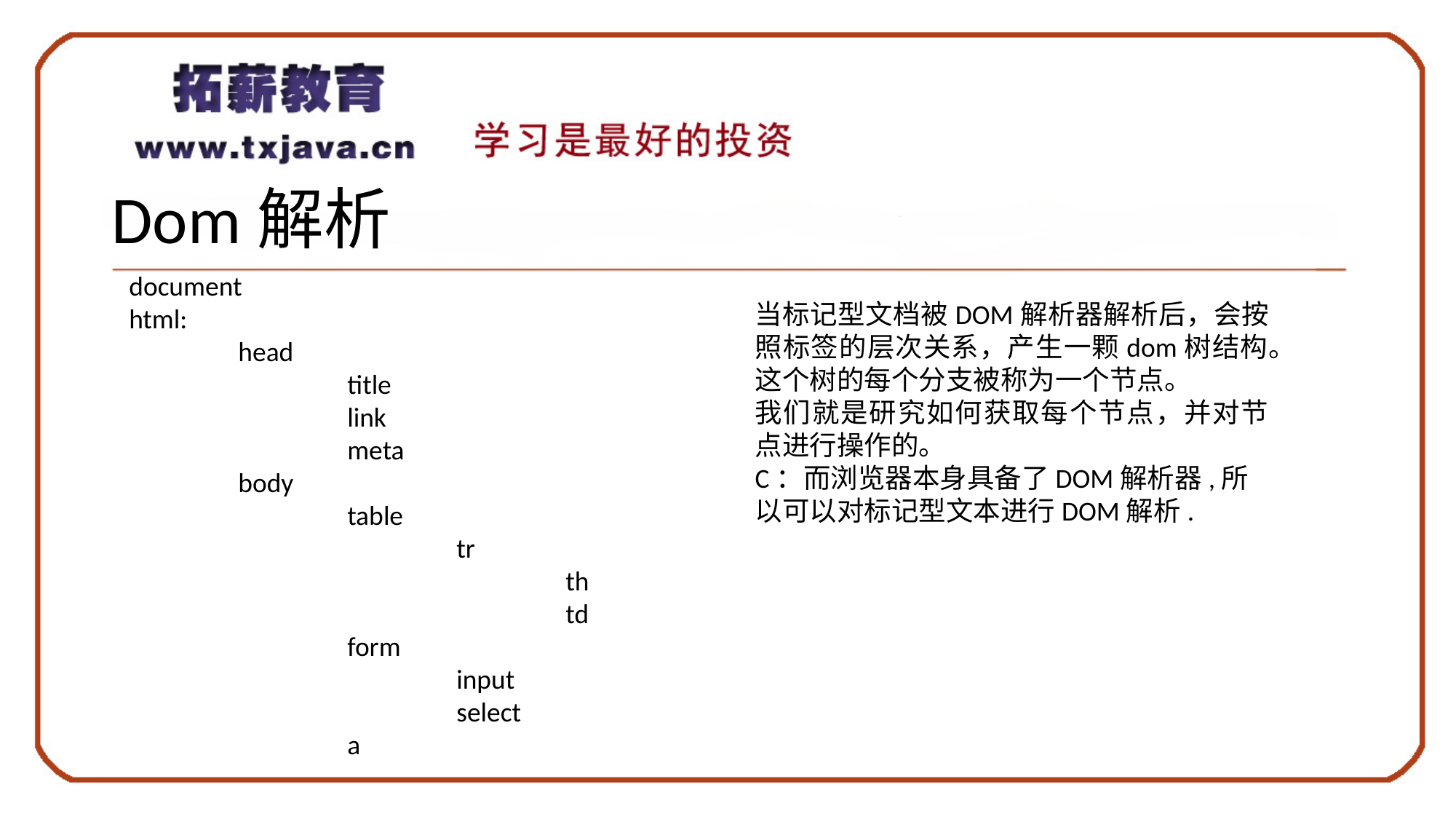

# Dom解析
document
html:
	head
		title
		link
		meta
	body
		table
			tr
				th
				td
		form
			input
			select
		a
当标记型文档被DOM解析器解析后，会按照标签的层次关系，产生一颗dom树结构。
这个树的每个分支被称为一个节点。
我们就是研究如何获取每个节点，并对节点进行操作的。
C：而浏览器本身具备了DOM解析器,所以可以对标记型文本进行DOM解析.